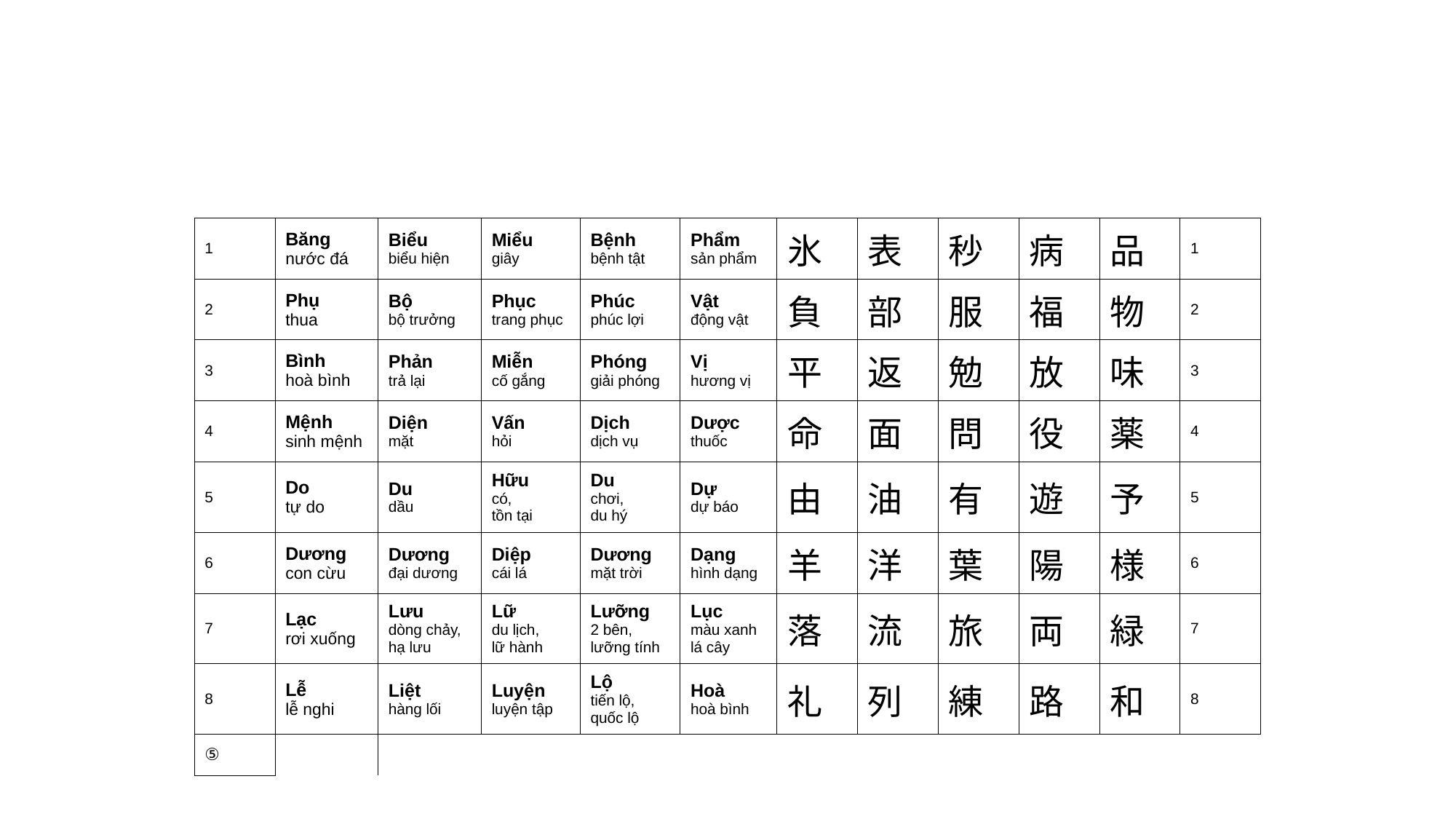

| 1 | Băng nước đá | Biểu biểu hiện | Miểu giây | Bệnh bệnh tật | Phẩm sản phẩm | 氷 | 表 | 秒 | 病 | 品 | 1 |
| --- | --- | --- | --- | --- | --- | --- | --- | --- | --- | --- | --- |
| 2 | Phụ thua | Bộ bộ trưởng | Phục trang phục | Phúc phúc lợi | Vật động vật | 負 | 部 | 服 | 福 | 物 | 2 |
| 3 | Bình hoà bình | Phản trả lại | Miễn cố gắng | Phóng giải phóng | Vị hương vị | 平 | 返 | 勉 | 放 | 味 | 3 |
| 4 | Mệnh sinh mệnh | Diện mặt | Vấn hỏi | Dịch dịch vụ | Dược thuốc | 命 | 面 | 問 | 役 | 薬 | 4 |
| 5 | Do tự do | Du dầu | Hữu có, tồn tại | Du chơi, du hý | Dự dự báo | 由 | 油 | 有 | 遊 | 予 | 5 |
| 6 | Dương con cừu | Dương đại dương | Diệp cái lá | Dương mặt trời | Dạng hình dạng | 羊 | 洋 | 葉 | 陽 | 様 | 6 |
| 7 | Lạc rơi xuống | Lưu dòng chảy, hạ lưu | Lữ du lịch, lữ hành | Lưỡng 2 bên, lưỡng tính | Lục màu xanh lá cây | 落 | 流 | 旅 | 両 | 緑 | 7 |
| 8 | Lễ lễ nghi | Liệt hàng lối | Luyện luyện tập | Lộ tiến lộ, quốc lộ | Hoà hoà bình | 礼 | 列 | 練 | 路 | 和 | 8 |
| ⑤ |  |  |  |  |  |  |  |  |  |  |  |